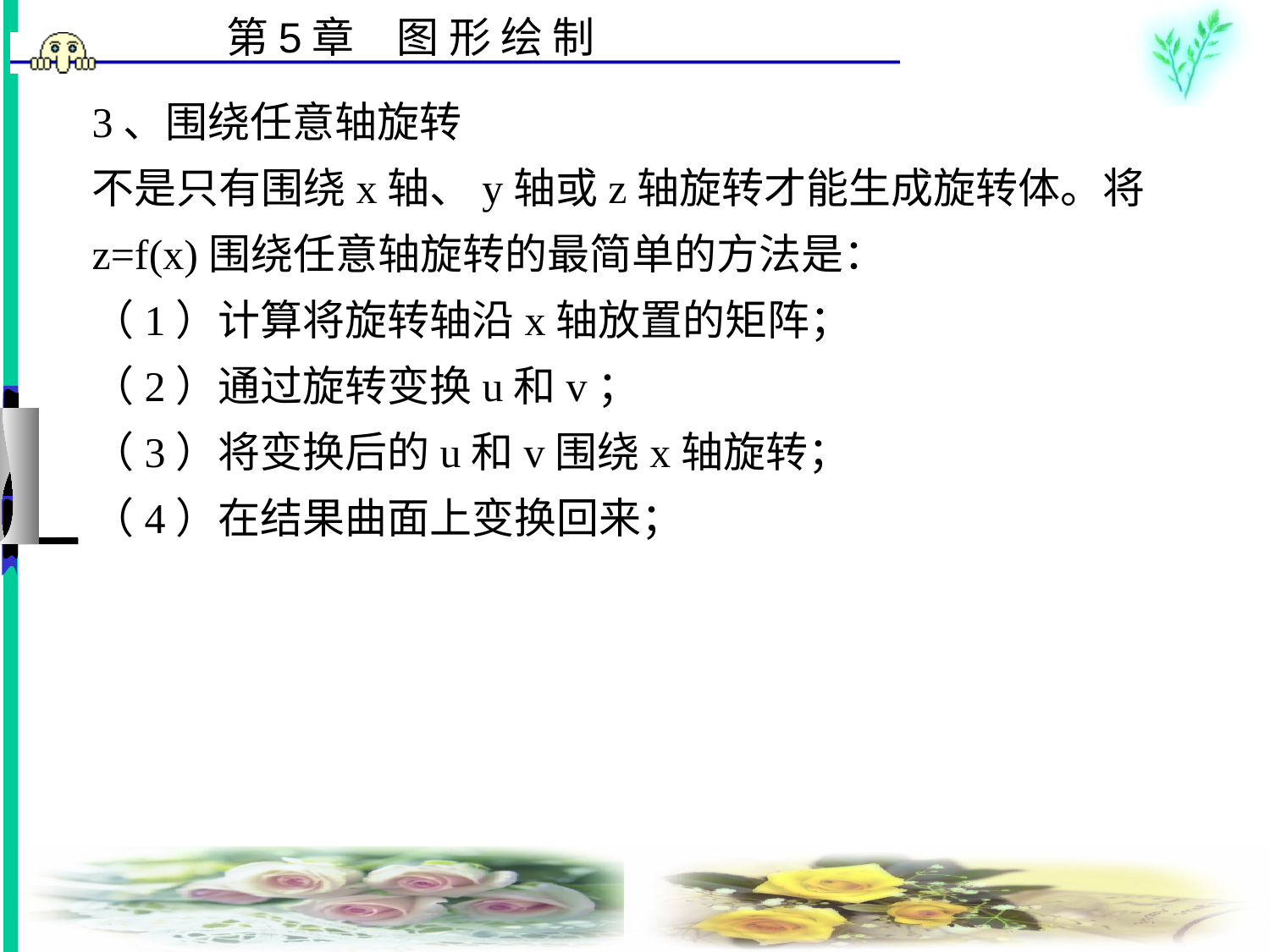

# 3、围绕任意轴旋转 不是只有围绕x轴、y轴或z轴旋转才能生成旋转体。将z=f(x)围绕任意轴旋转的最简单的方法是： （1）计算将旋转轴沿x轴放置的矩阵； （2）通过旋转变换u和v； （3）将变换后的u和v围绕x轴旋转； （4）在结果曲面上变换回来；